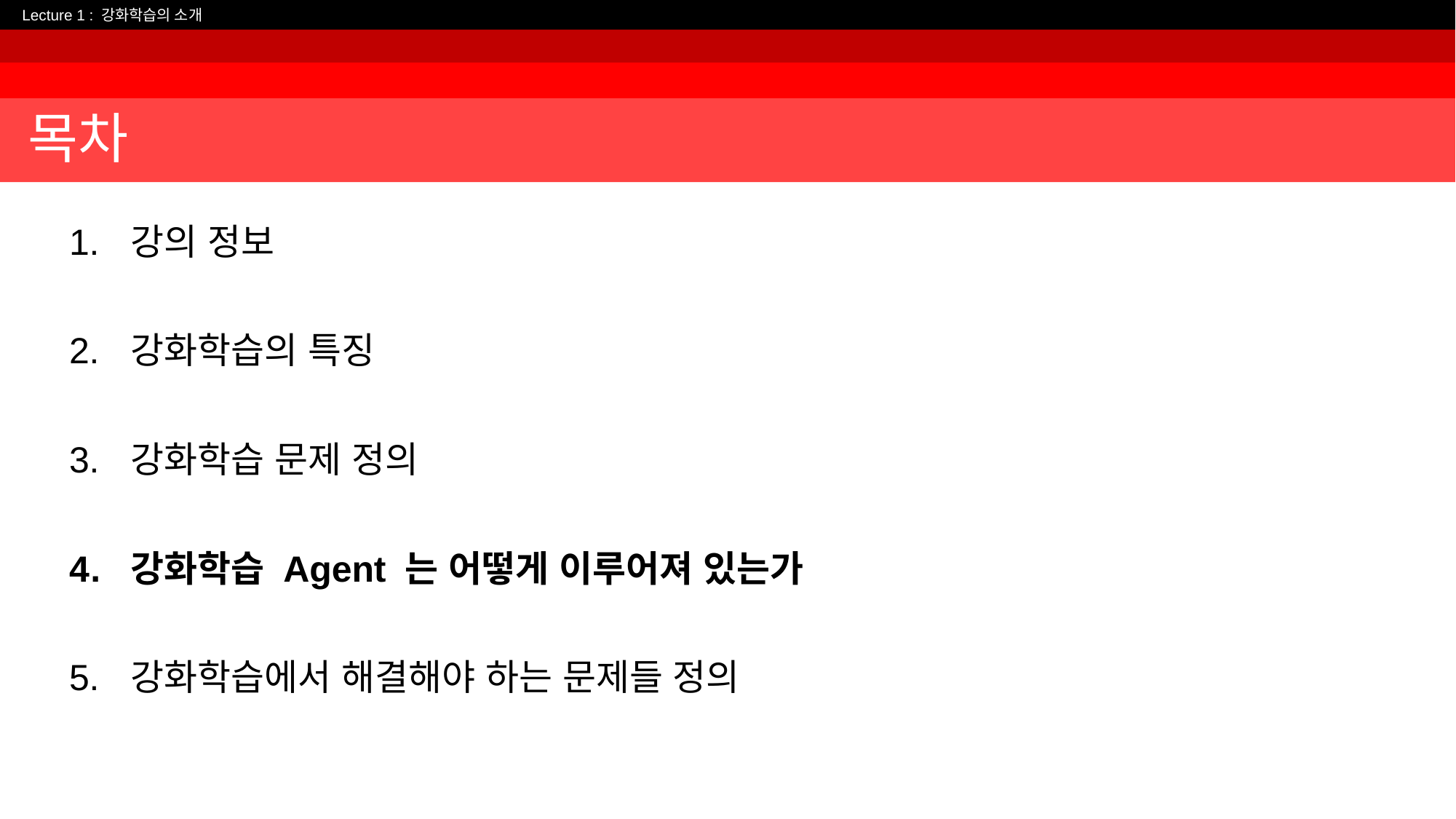

# 목차
강의 정보

강화학습의 특징

강화학습 문제 정의

강화학습 Agent 는 어떻게 이루어져 있는가

강화학습에서 해결해야 하는 문제들 정의